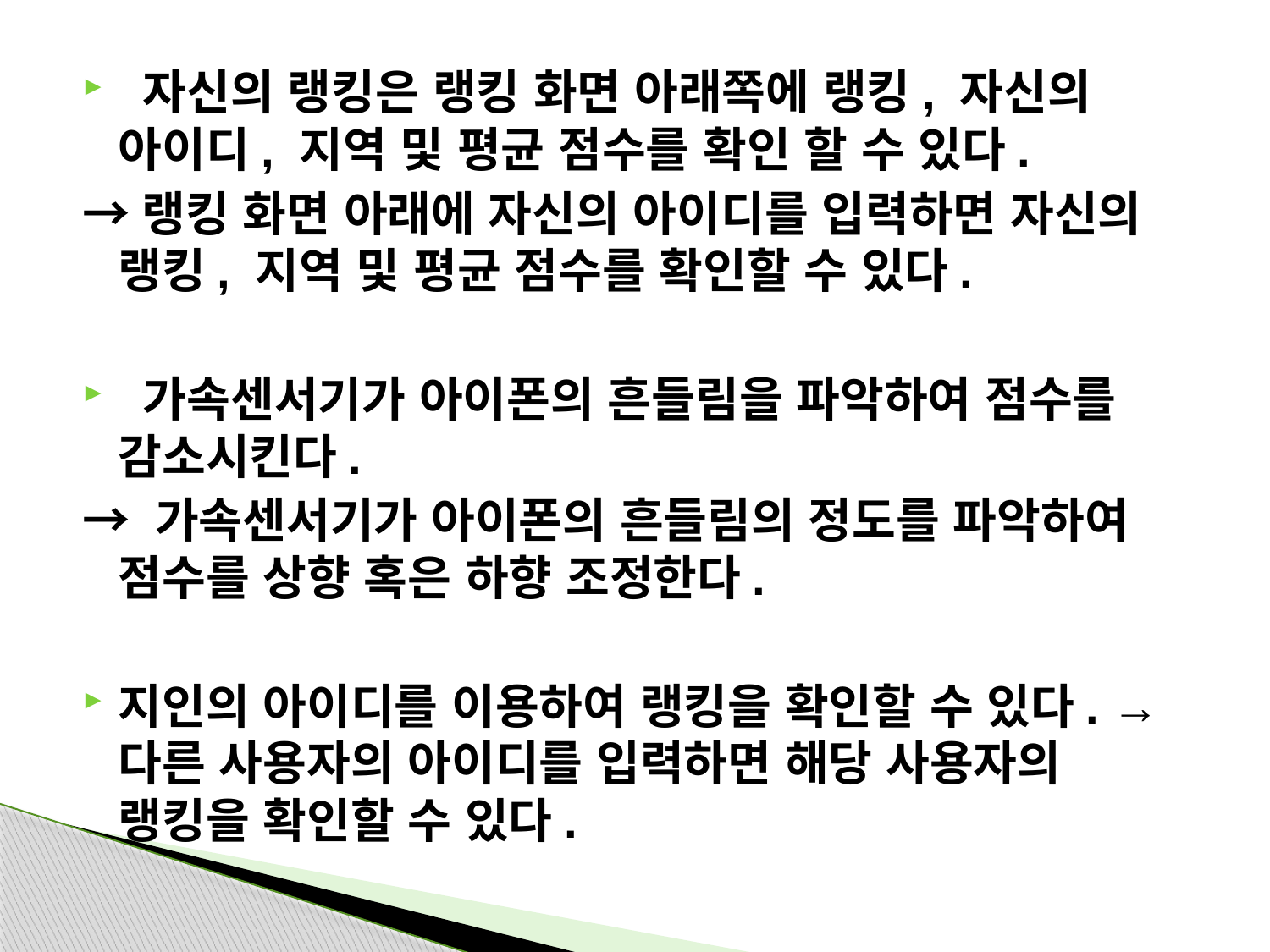

#
 자신의 랭킹은 랭킹 화면 아래쪽에 랭킹, 자신의 아이디, 지역 및 평균 점수를 확인 할 수 있다.
→랭킹 화면 아래에 자신의 아이디를 입력하면 자신의 랭킹, 지역 및 평균 점수를 확인할 수 있다.

 가속센서기가 아이폰의 흔들림을 파악하여 점수를 감소시킨다.
→ 가속센서기가 아이폰의 흔들림의 정도를 파악하여 점수를 상향 혹은 하향 조정한다.

지인의 아이디를 이용하여 랭킹을 확인할 수 있다. → 다른 사용자의 아이디를 입력하면 해당 사용자의 랭킹을 확인할 수 있다.